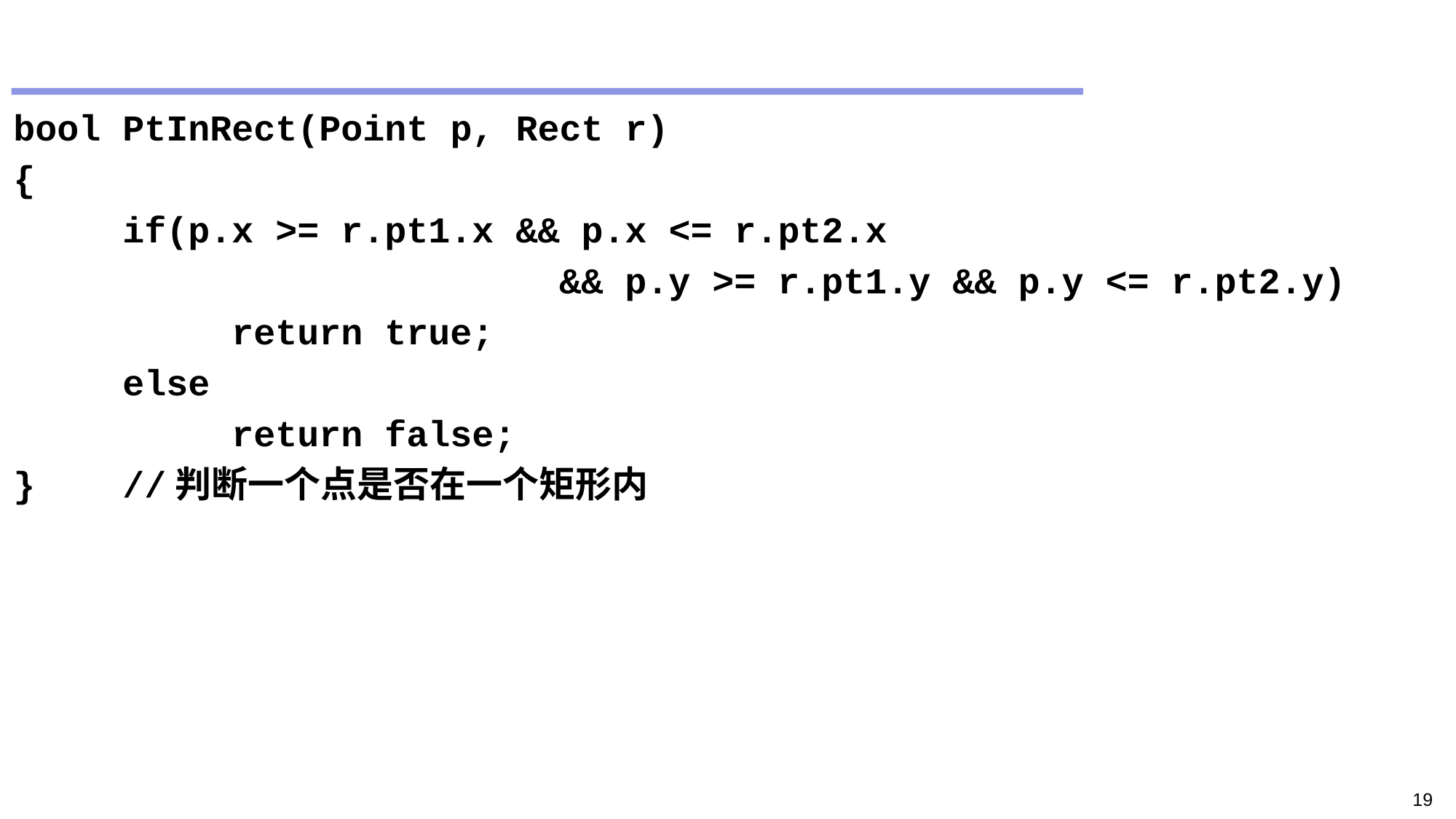

#
bool PtInRect(Point p, Rect r)
{
	if(p.x >= r.pt1.x && p.x <= r.pt2.x
					&& p.y >= r.pt1.y && p.y <= r.pt2.y)
		return true;
	else
		return false;
}	//判断一个点是否在一个矩形内

19